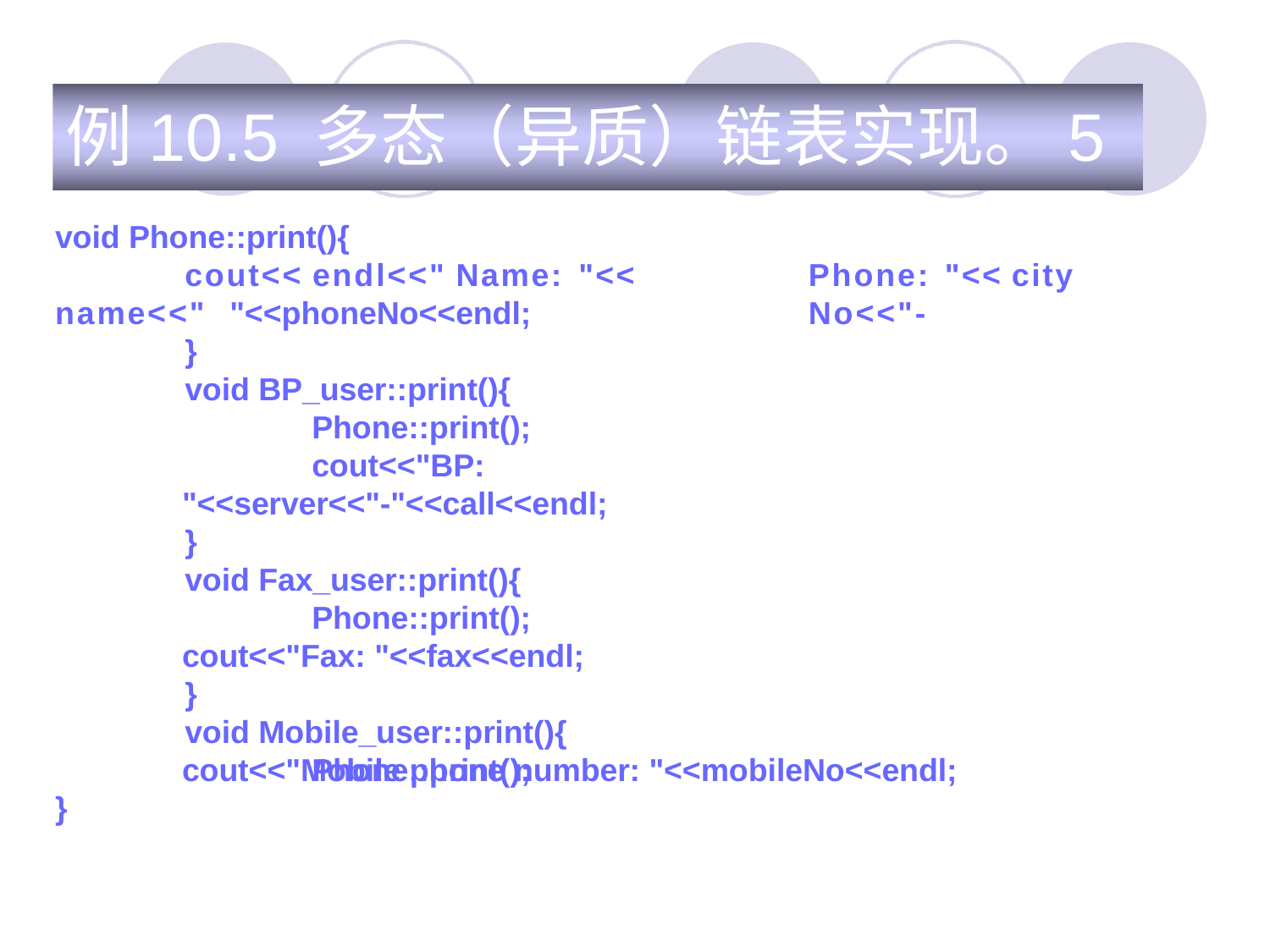

# 例10.5 多态（异质）链表实现。5
void Phone::print(){
cout<< endl<<" Name: "<< name<<"  "<<phoneNo<<endl;
}
void BP_user::print(){
Phone::print();
cout<<"BP: "<<server<<"-"<<call<<endl;
}
void Fax_user::print(){
Phone::print();  cout<<"Fax: "<<fax<<endl;
}
void Mobile_user::print(){
Phone::print();
Phone: "<< city No<<"-
cout<<"Mobile phone number: "<<mobileNo<<endl;
}